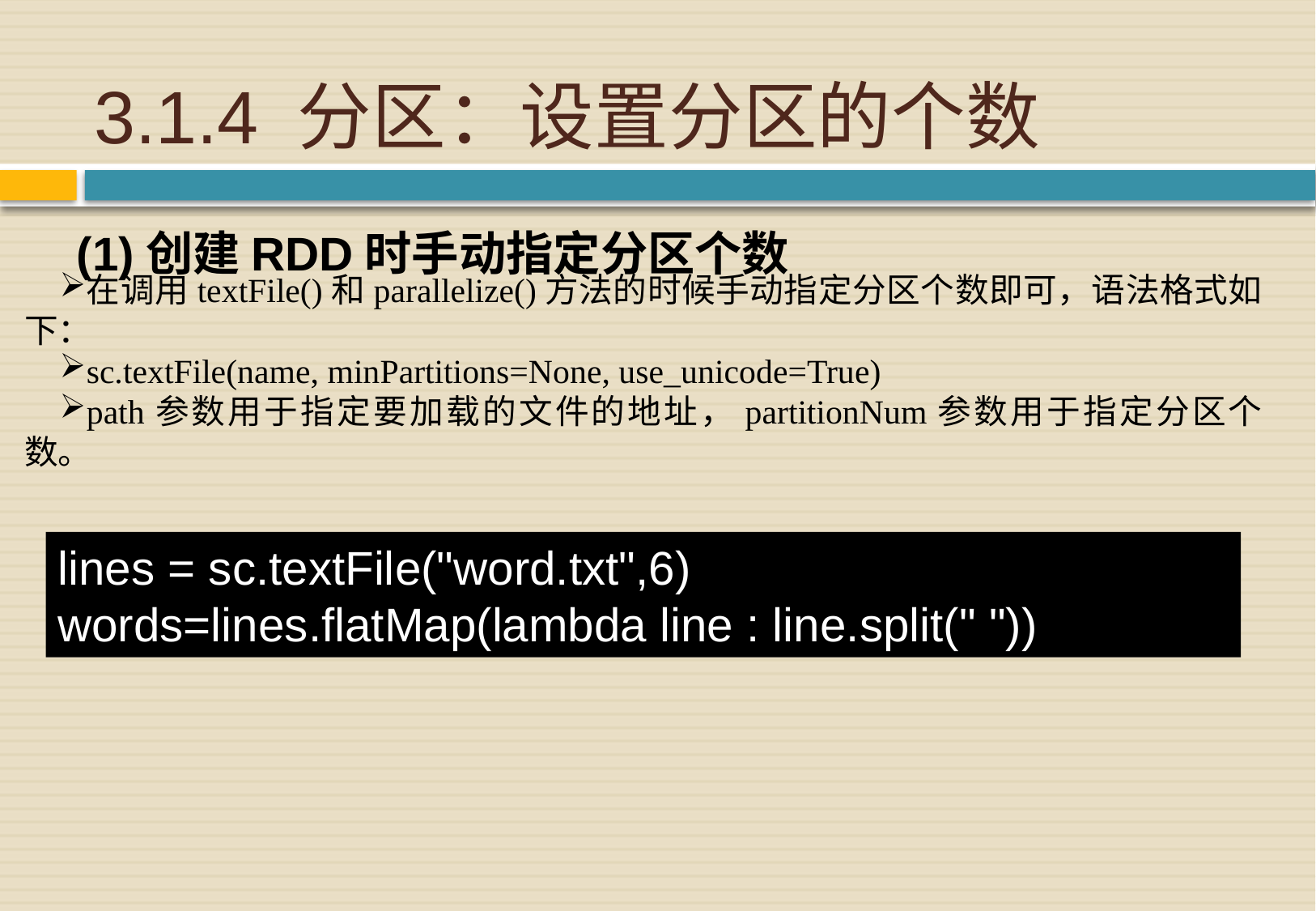

# 3.1.4 分区：设置分区的个数
(1)创建RDD时手动指定分区个数
在调用textFile()和parallelize()方法的时候手动指定分区个数即可，语法格式如下：
sc.textFile(name, minPartitions=None, use_unicode=True)
path参数用于指定要加载的文件的地址，partitionNum参数用于指定分区个数。
lines = sc.textFile("word.txt",6)
words=lines.flatMap(lambda line : line.split(" "))